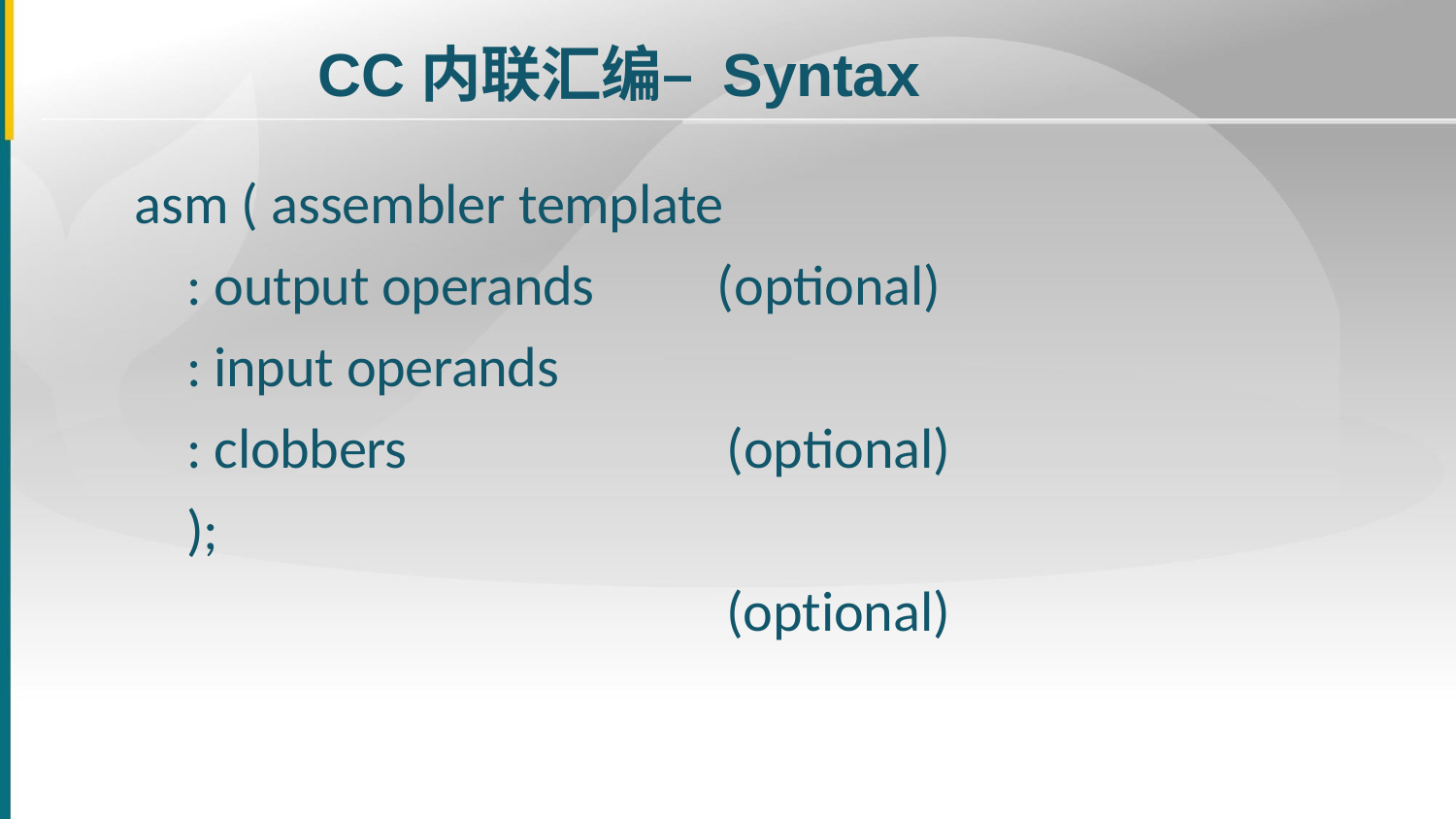

# CC内联汇编– Syntax
asm ( assembler template
(optional)  (optional)  (optional)
: output operands
: input operands
: clobbers
);